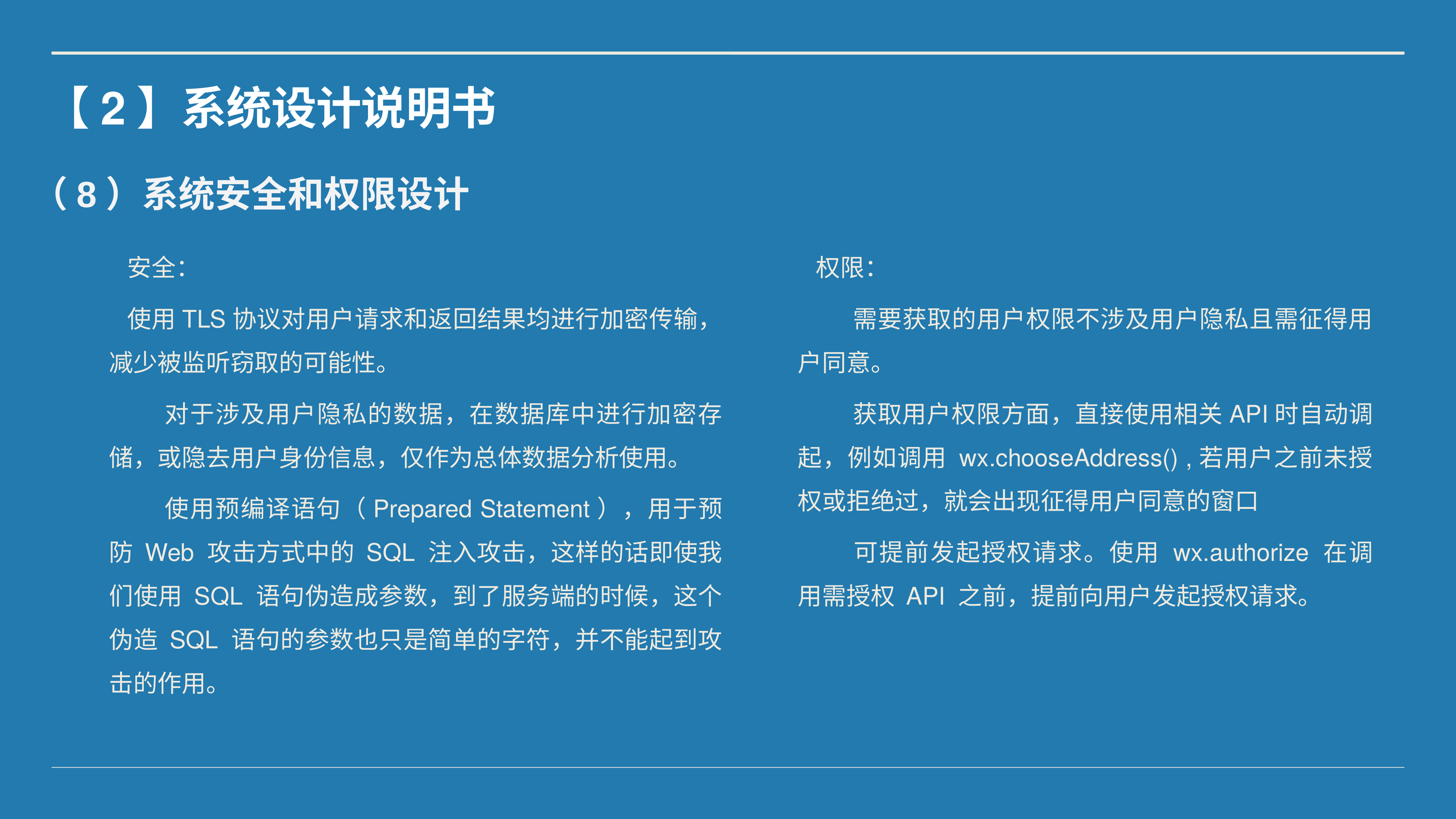

# 【2】系统设计说明书
 （8）系统安全和权限设计
安全：
使用TLS协议对用户请求和返回结果均进行加密传输，减少被监听窃取的可能性。
	对于涉及用户隐私的数据，在数据库中进行加密存储，或隐去用户身份信息，仅作为总体数据分析使用。
	使用预编译语句（Prepared Statement），用于预防 Web 攻击方式中的 SQL 注入攻击，这样的话即使我们使用 SQL 语句伪造成参数，到了服务端的时候，这个伪造 SQL 语句的参数也只是简单的字符，并不能起到攻击的作用。
权限：
	需要获取的用户权限不涉及用户隐私且需征得用户同意。
	获取用户权限方面，直接使用相关API时自动调起，例如调用 wx.chooseAddress() ,若用户之前未授权或拒绝过，就会出现征得用户同意的窗口
	可提前发起授权请求。使用 wx.authorize 在调用需授权 API 之前，提前向用户发起授权请求。